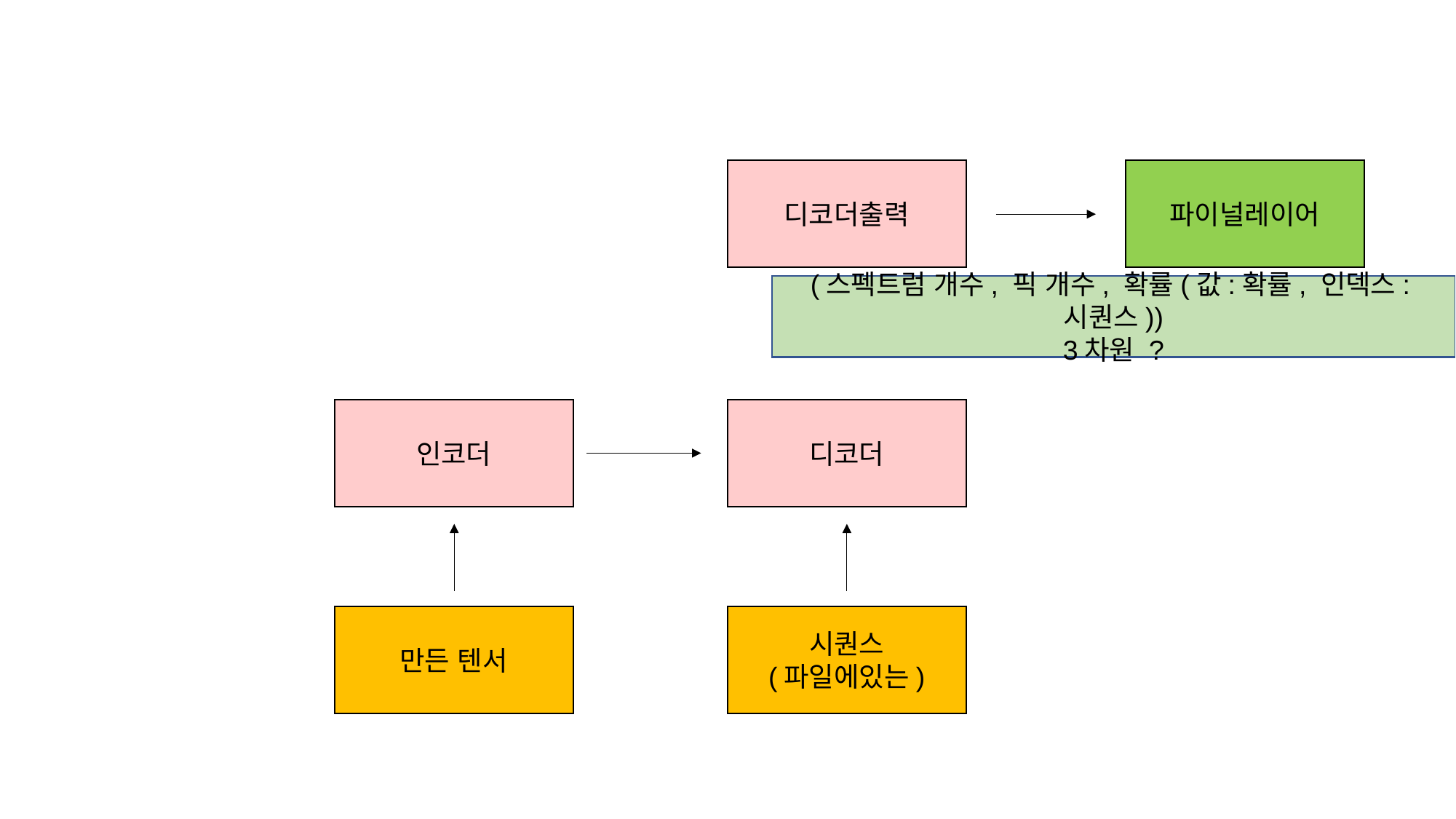

디코더출력
파이널레이어
(스펙트럼 개수, 픽 개수, 확률(값:확률, 인덱스:시퀀스))
3차원 ?
디코더
인코더
만든 텐서
시퀀스
(파일에있는)